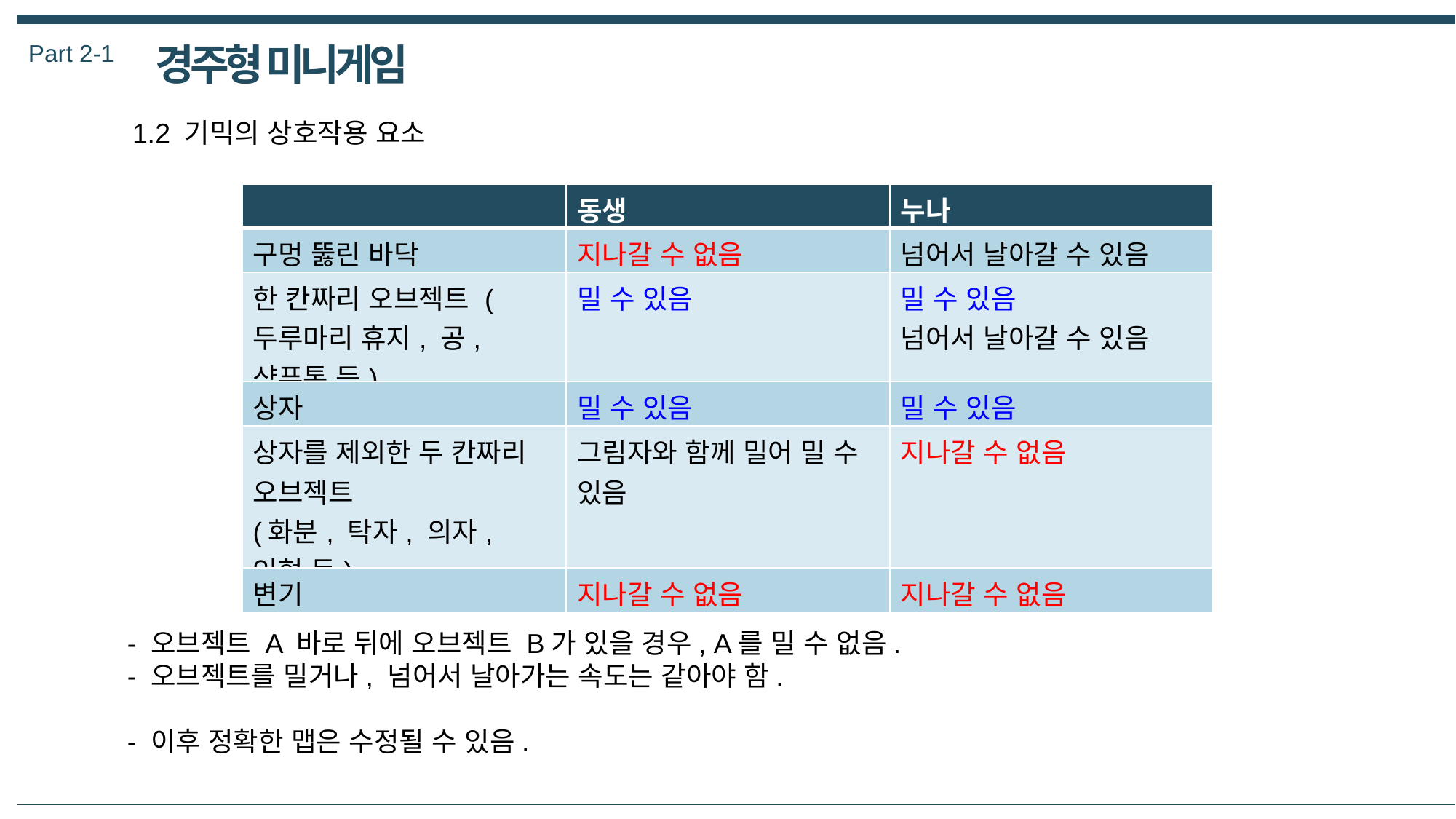

Part 2-1
경주형 미니게임
1.2 기믹의 상호작용 요소

|  | 동생 | 누나 |
| --- | --- | --- |
| 구멍 뚫린 바닥 | 지나갈 수 없음 | 넘어서 날아갈 수 있음 |
| 한 칸짜리 오브젝트 (두루마리 휴지, 공, 샴푸통 등) | 밀 수 있음 | 밀 수 있음 넘어서 날아갈 수 있음 |
| 상자 | 밀 수 있음 | 밀 수 있음 |
| 상자를 제외한 두 칸짜리 오브젝트 (화분, 탁자, 의자, 인형 등) | 그림자와 함께 밀어 밀 수 있음 | 지나갈 수 없음 |
| 변기 | 지나갈 수 없음 | 지나갈 수 없음 |
- 오브젝트 A 바로 뒤에 오브젝트 B가 있을 경우, A를 밀 수 없음.
- 오브젝트를 밀거나, 넘어서 날아가는 속도는 같아야 함.

- 이후 정확한 맵은 수정될 수 있음.